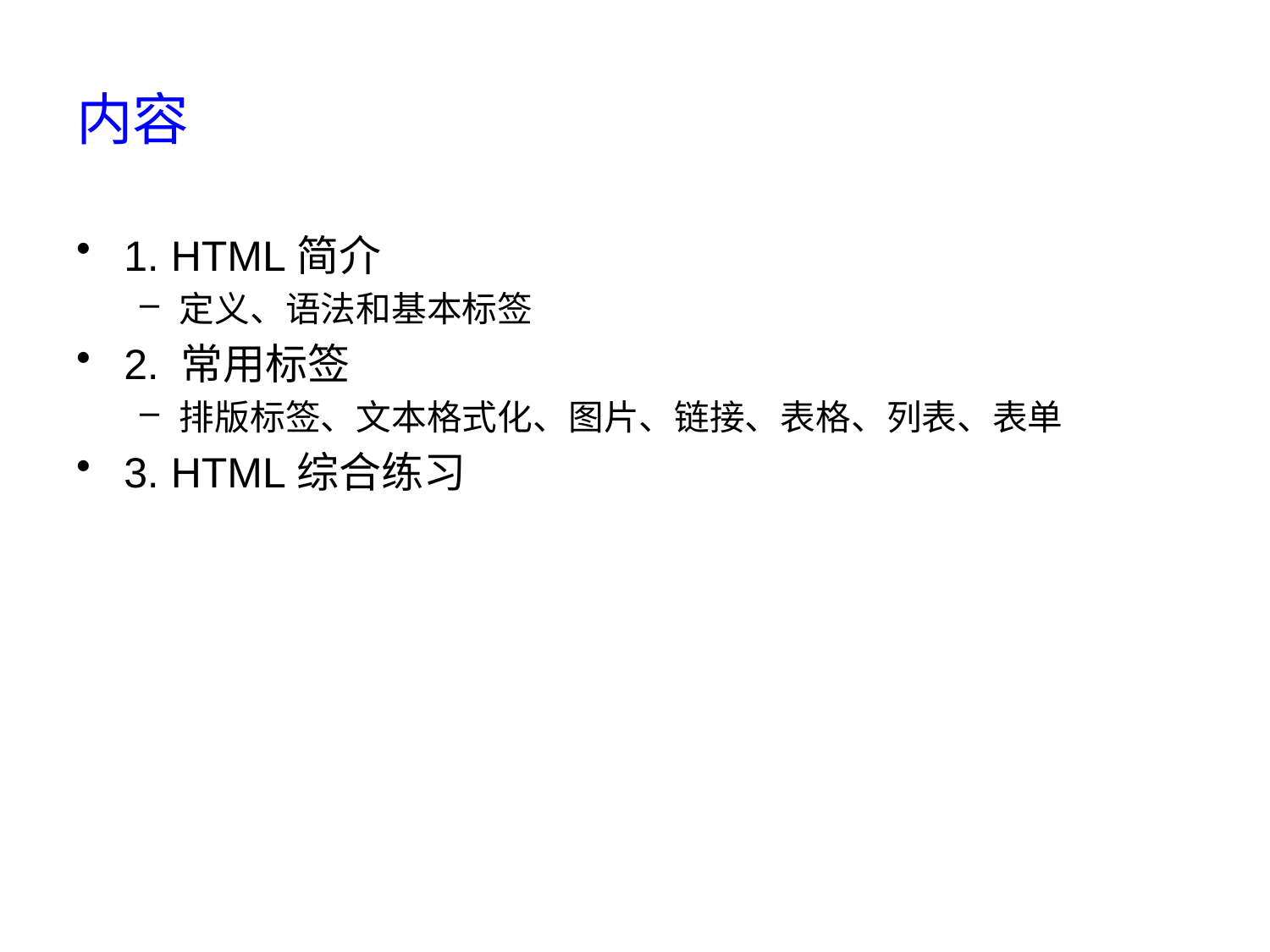

# 内容
1. HTML简介
定义、语法和基本标签
2. 常用标签
排版标签、文本格式化、图片、链接、表格、列表、表单
3. HTML综合练习